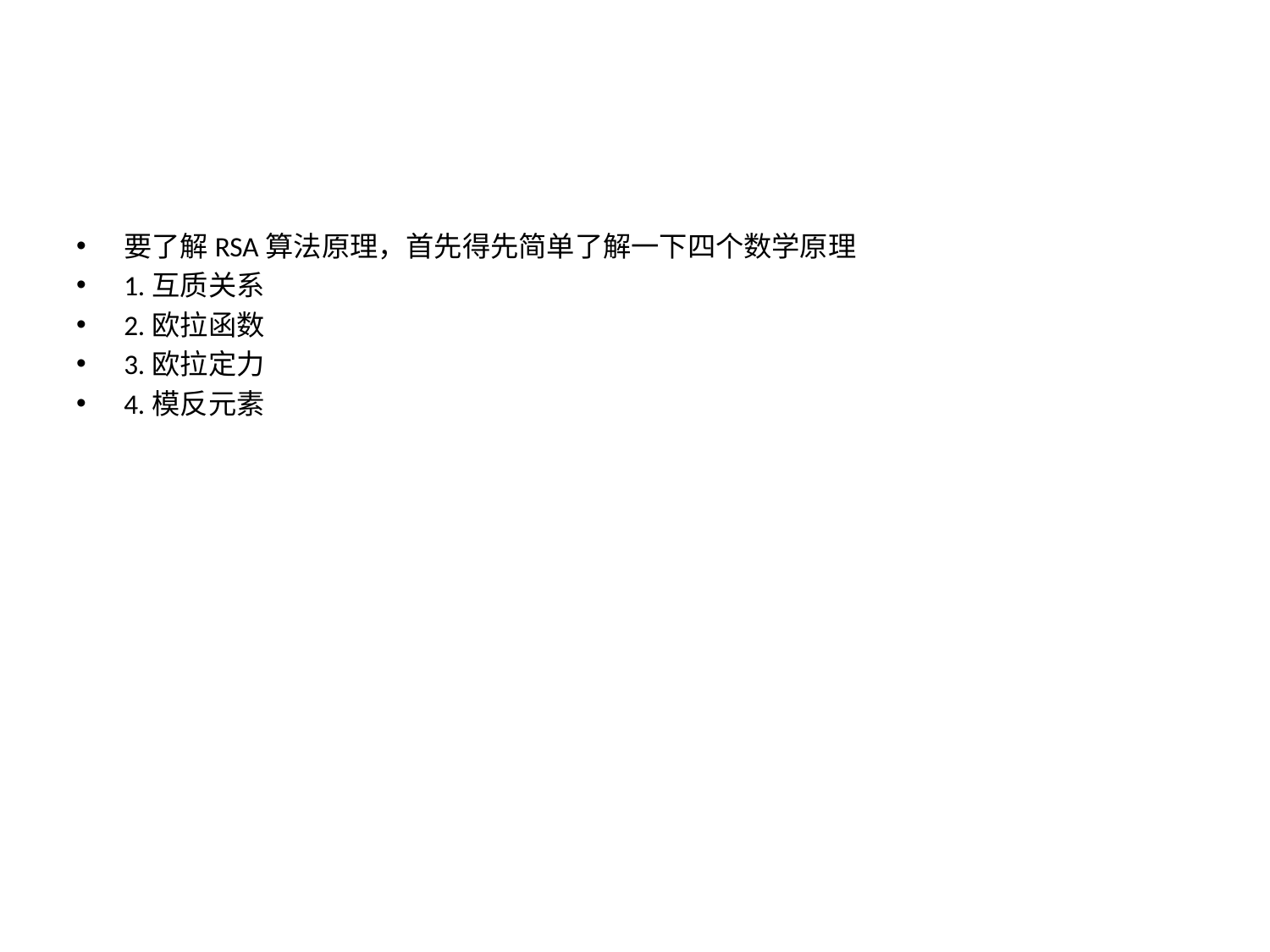

要了解RSA算法原理，首先得先简单了解一下四个数学原理
1.互质关系
2.欧拉函数
3.欧拉定力
4.模反元素